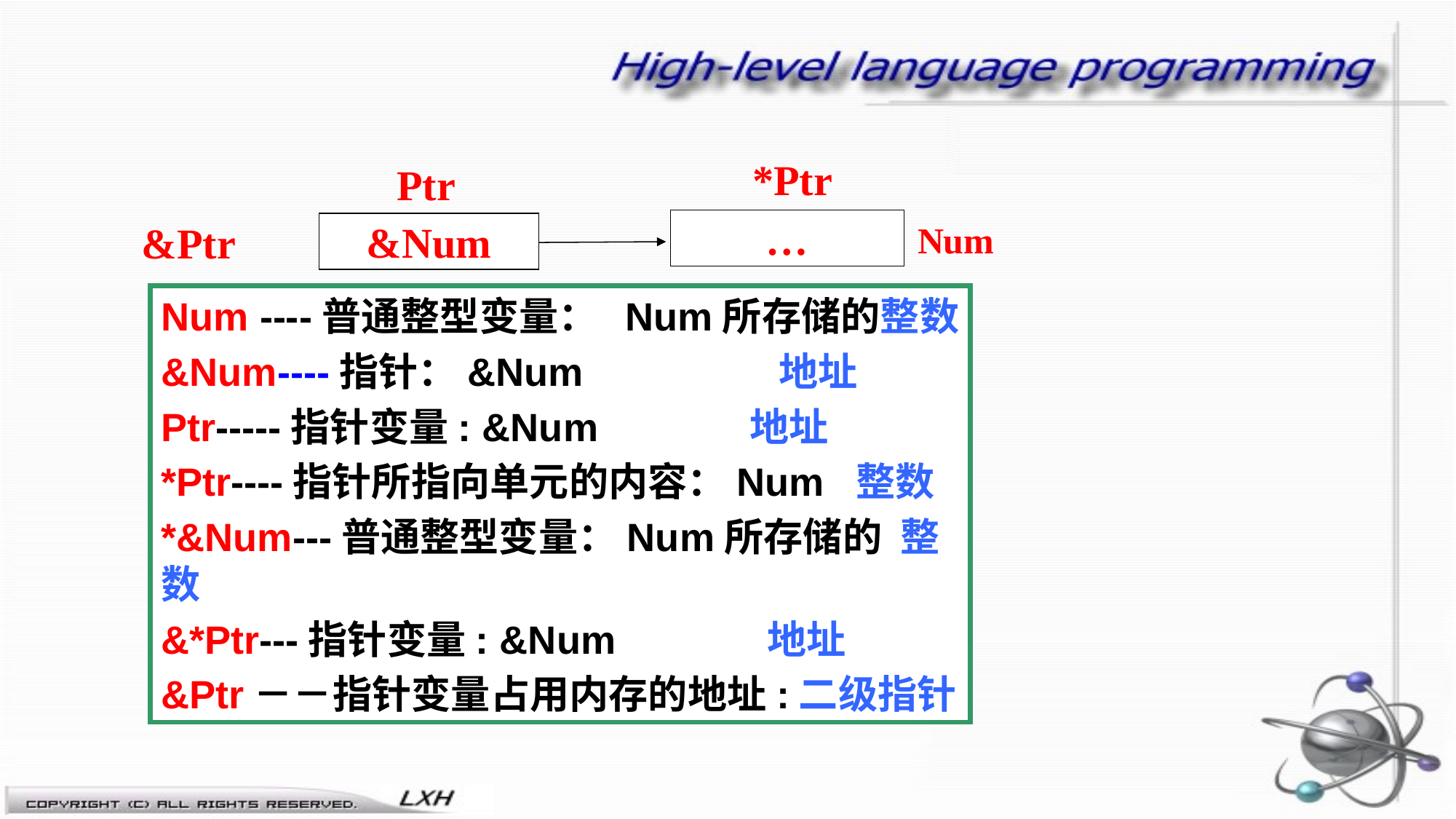

*Ptr
Ptr
…
&Ptr
Num
&Num

Num ----普通整型变量：  Num所存储的整数
&Num----指针：&Num                 地址
Ptr-----指针变量: &Num             地址
*Ptr----指针所指向单元的内容：Num  整数
*&Num---普通整型变量：Num所存储的  整数
&*Ptr---指针变量: &Num             地址
&Ptr－－指针变量占用内存的地址:二级指针